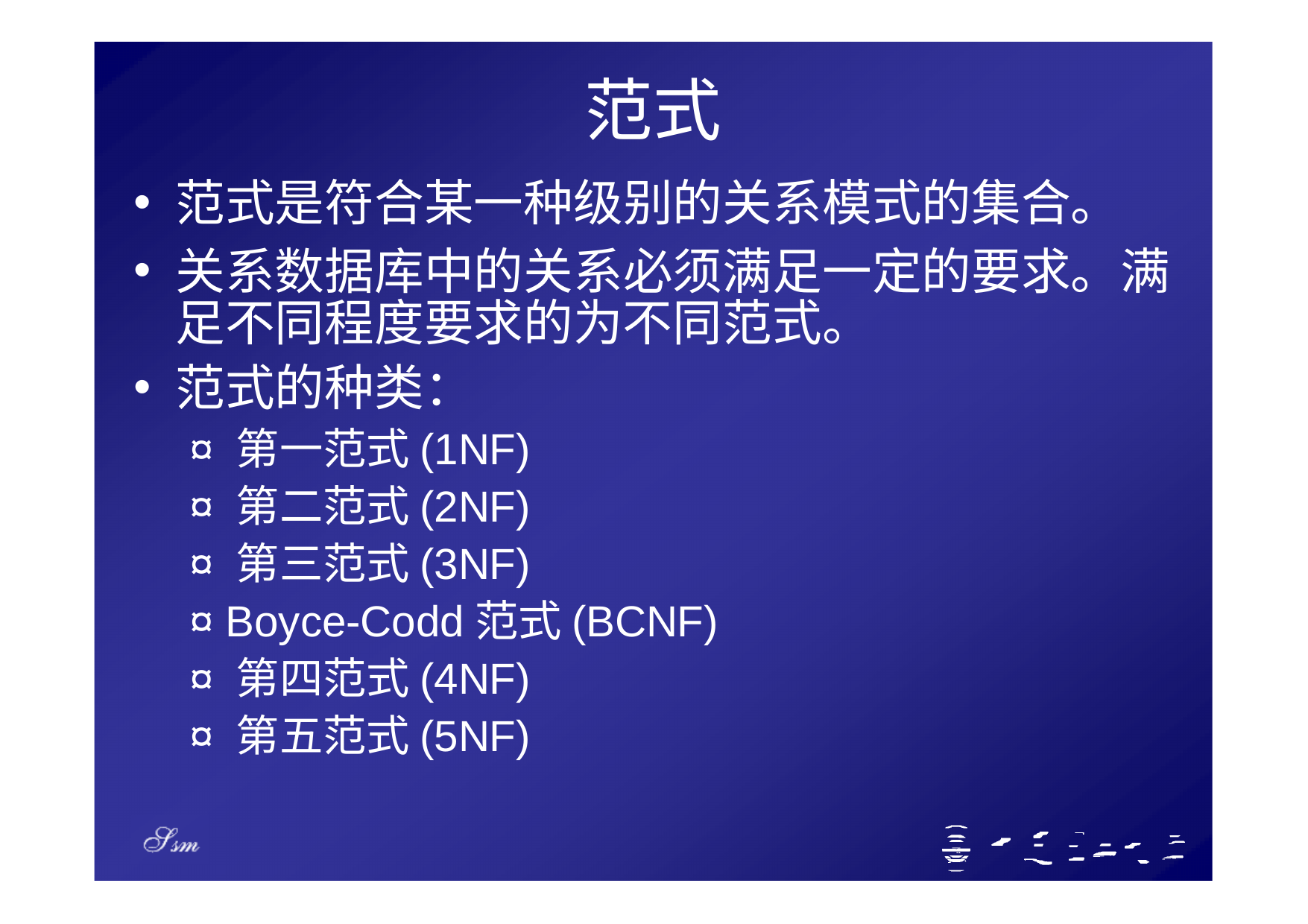

范式
范式是符合某一种级别的关系模式的集合。
关系数据库中的关系必须满足一定的要求。满 足不同程度要求的为不同范式。
范式的种类：
¤ 第一范式(1NF)
¤ 第二范式(2NF)
¤ 第三范式(3NF)
¤ Boyce-Codd范式(BCNF)
¤ 第四范式(4NF)
¤ 第五范式(5NF)

Ssm